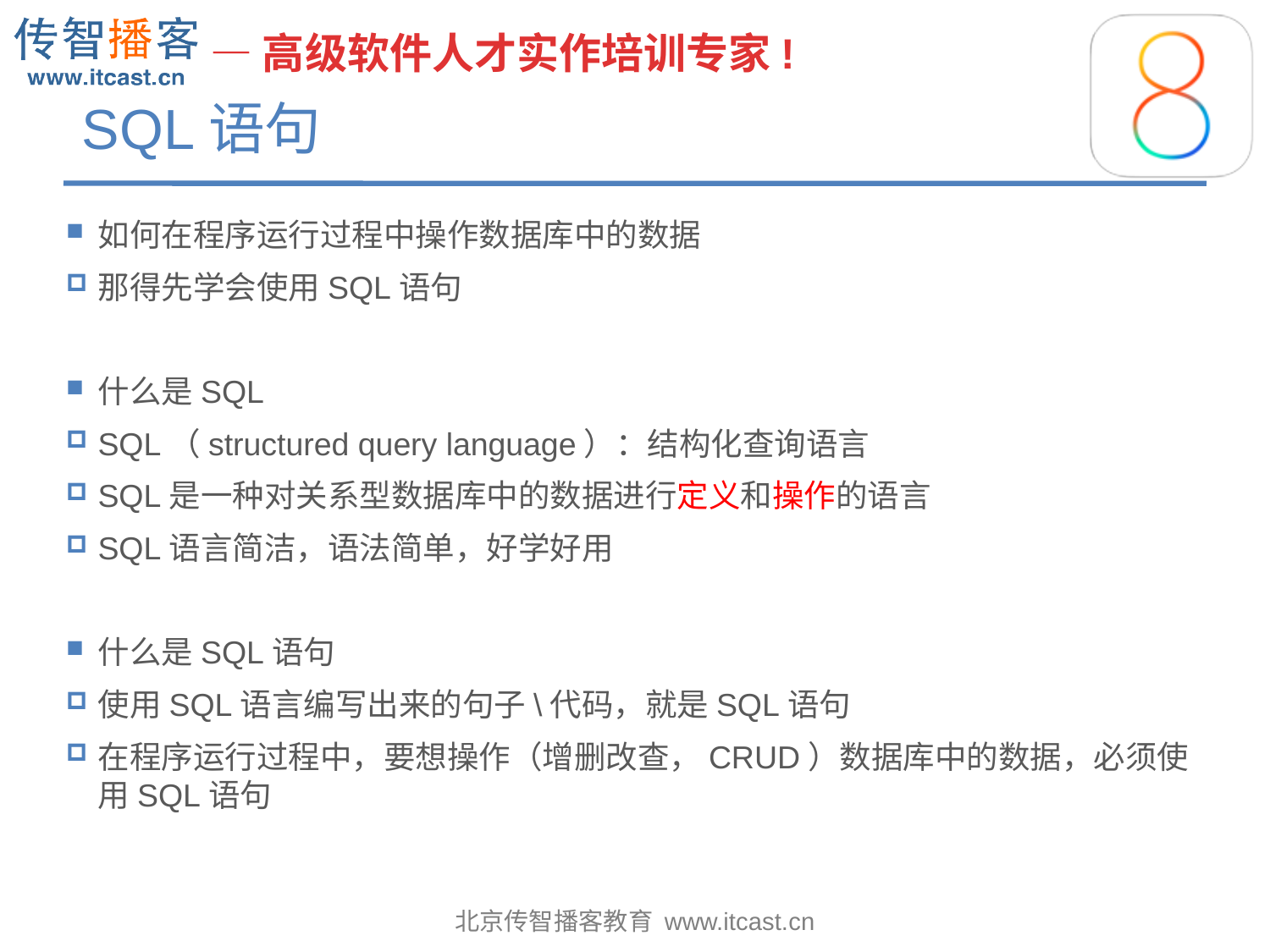

# SQL语句
如何在程序运行过程中操作数据库中的数据
那得先学会使用SQL语句

什么是SQL
SQL（structured query language）：结构化查询语言
SQL是一种对关系型数据库中的数据进行定义和操作的语言
SQL语言简洁，语法简单，好学好用

什么是SQL语句
使用SQL语言编写出来的句子\代码，就是SQL语句
在程序运行过程中，要想操作（增删改查，CRUD）数据库中的数据，必须使用SQL语句